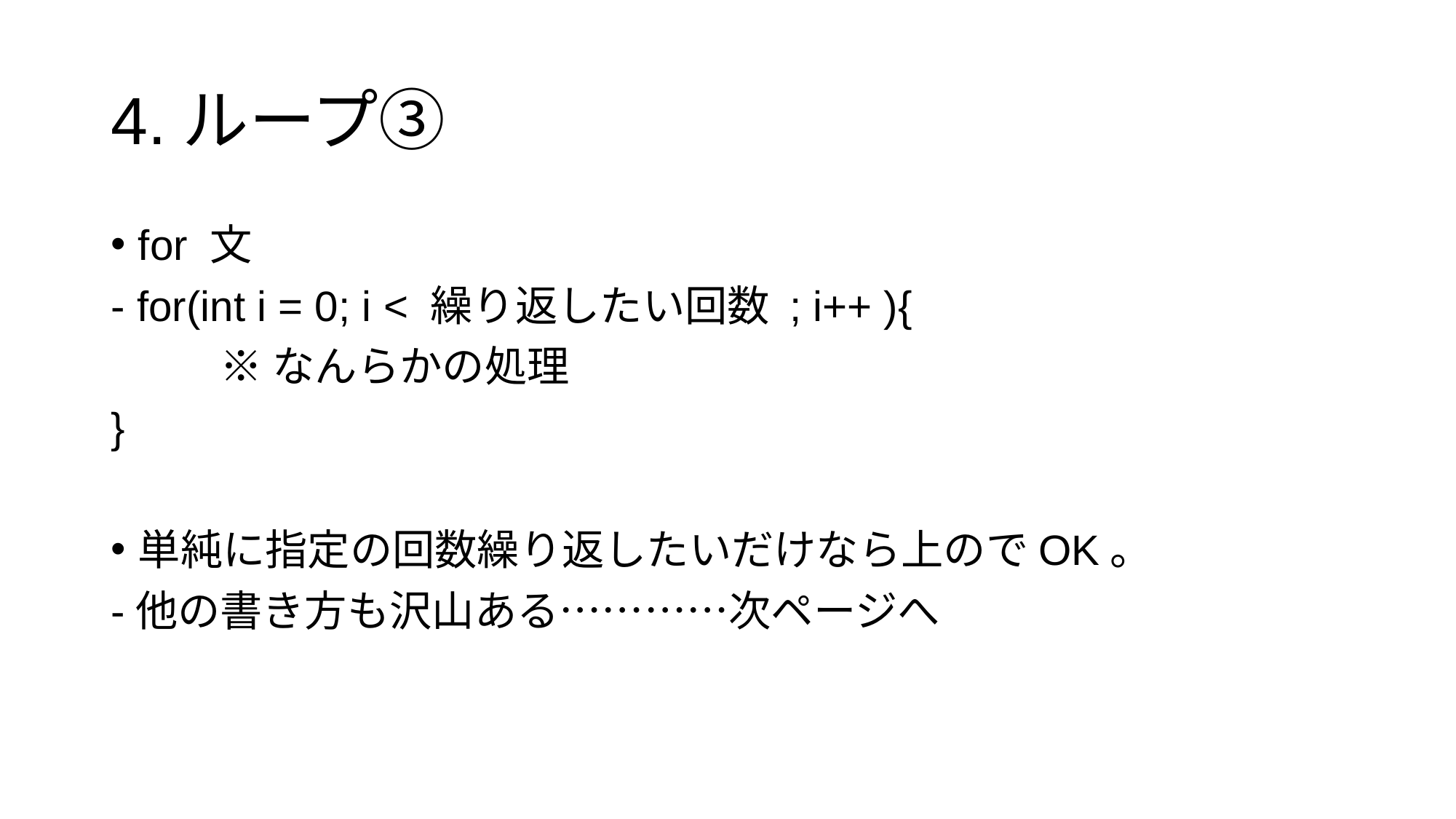

# 4.ループ③
for 文
- for(int i = 0; i < 繰り返したい回数 ; i++ ){
	※なんらかの処理
}

単純に指定の回数繰り返したいだけなら上のでOK。
-他の書き方も沢山ある…………次ページへ